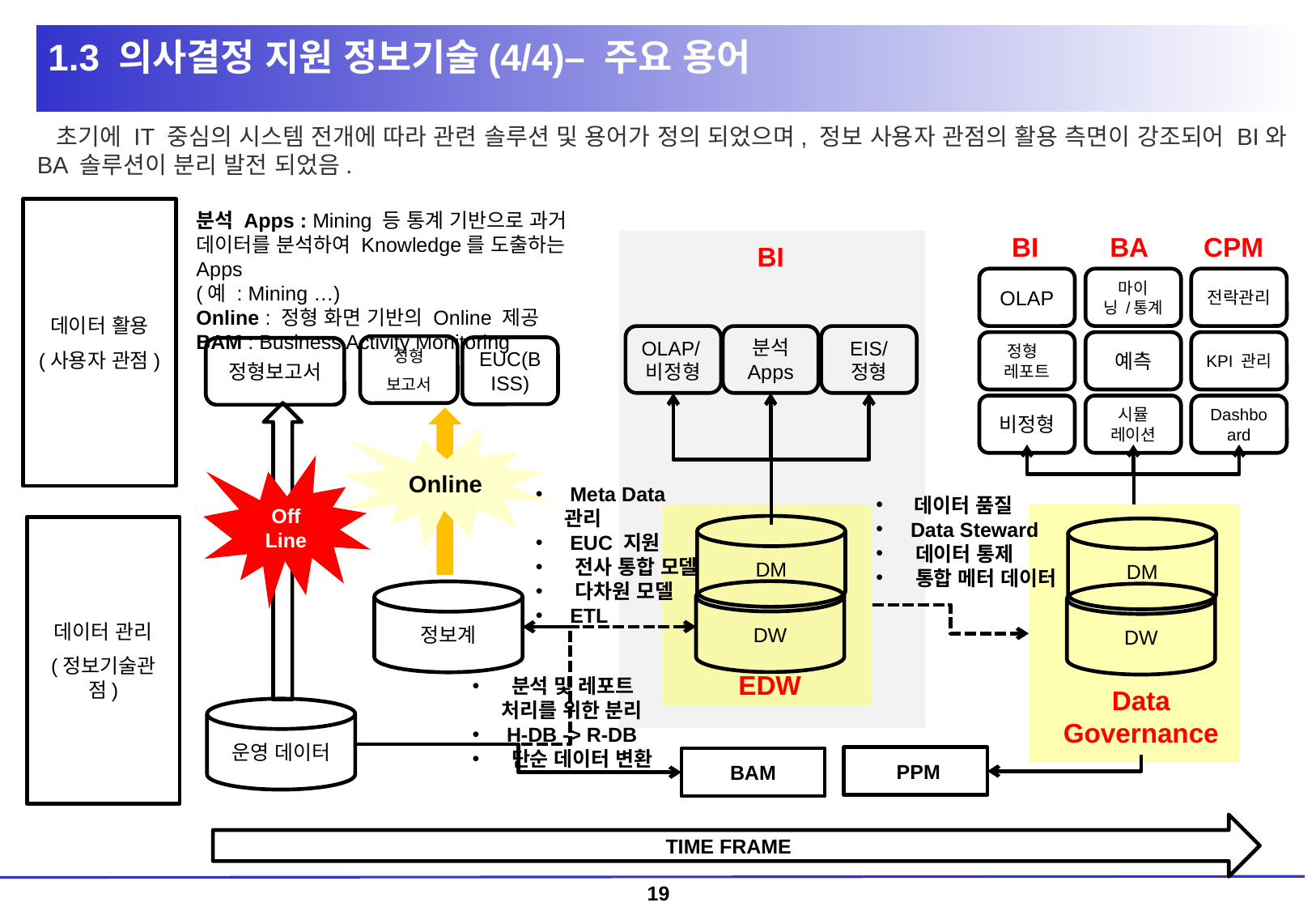

1.3 의사결정 지원 정보기술(4/4)– 주요 용어
  초기에 IT 중심의 시스템 전개에 따라 관련 솔루션 및 용어가 정의 되었으며, 정보 사용자 관점의 활용 측면이 강조되어 BI와 BA 솔루션이 분리 발전 되었음.
데이터 활용
(사용자 관점)
분석 Apps : Mining 등 통계 기반으로 과거 데이터를 분석하여 Knowledge를 도출하는 Apps
(예 : Mining …)
Online : 정형 화면 기반의 Online 제공
BAM : Business Activity Monitoring
BI
BA
CPM

BI
OLAP
마이닝 /통계
전락관리
OLAP/비정형
분석 Apps
EIS/
정형
정형   레포트
예측
KPI 관리
정형
보고서
EUC(BISS)
정형보고서
비정형
시뮬 레이션
Dashboard

Online
Off Line
 Meta Data 관리
 EUC 지원
 전사 통합 모델
 다차원 모델
 ETL
 데이터 품질
 Data Steward
 데이터 통제
 통합 메터 데이터

DM
DW
데이터 관리
(정보기술관점)
DM
DW
정보계
EDW
 분석 및 레포트 처리를 위한 분리
 H-DB -> R-DB
 단순 데이터 변환
Data Governance
운영 데이터
 PPM
BAM
TIME FRAME